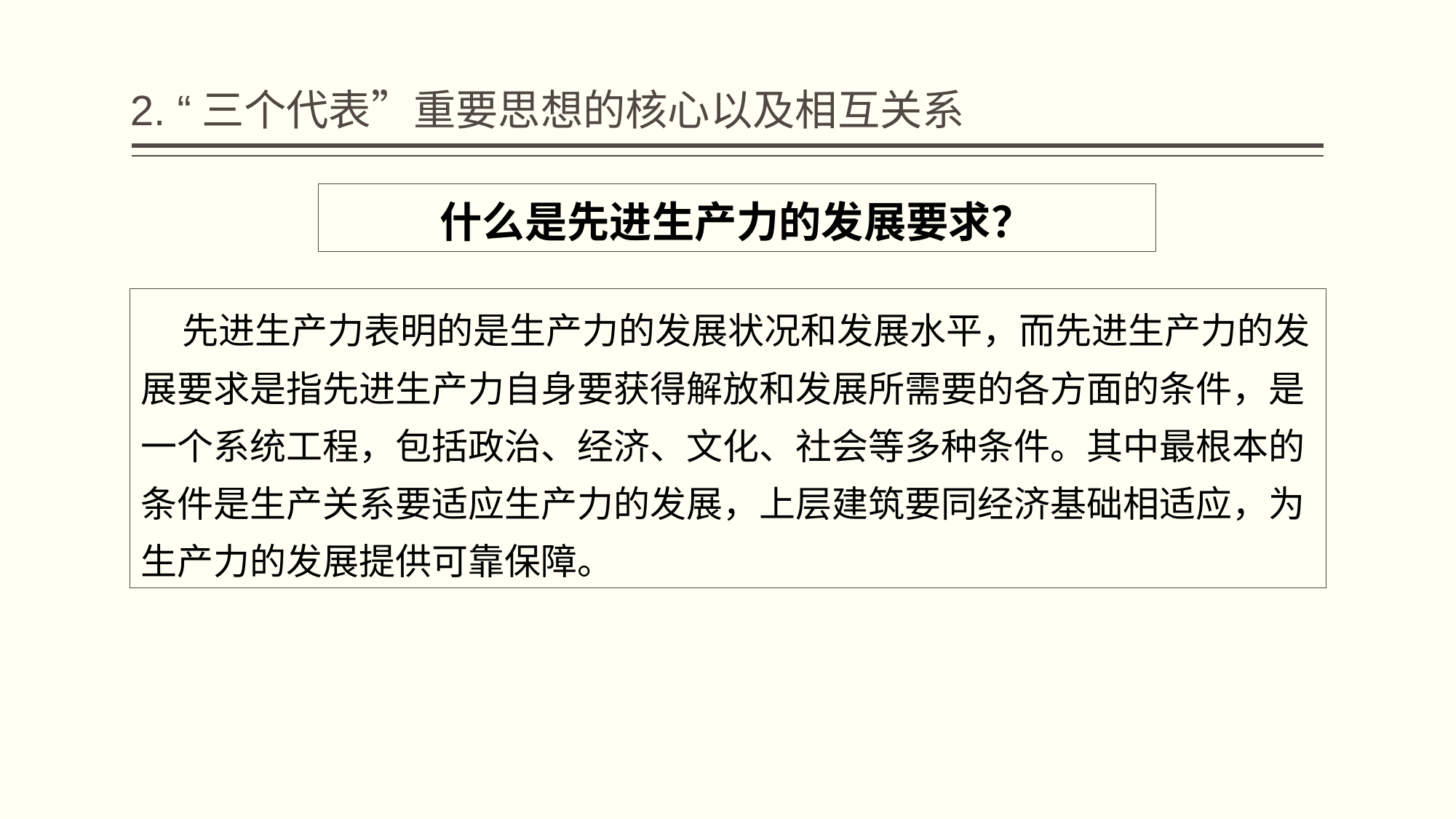

# 2. “三个代表”重要思想的核心以及相互关系
什么是先进生产力的发展要求？
    先进生产力表明的是生产力的发展状况和发展水平，而先进生产力的发展要求是指先进生产力自身要获得解放和发展所需要的各方面的条件，是一个系统工程，包括政治、经济、文化、社会等多种条件。其中最根本的条件是生产关系要适应生产力的发展，上层建筑要同经济基础相适应，为生产力的发展提供可靠保障。